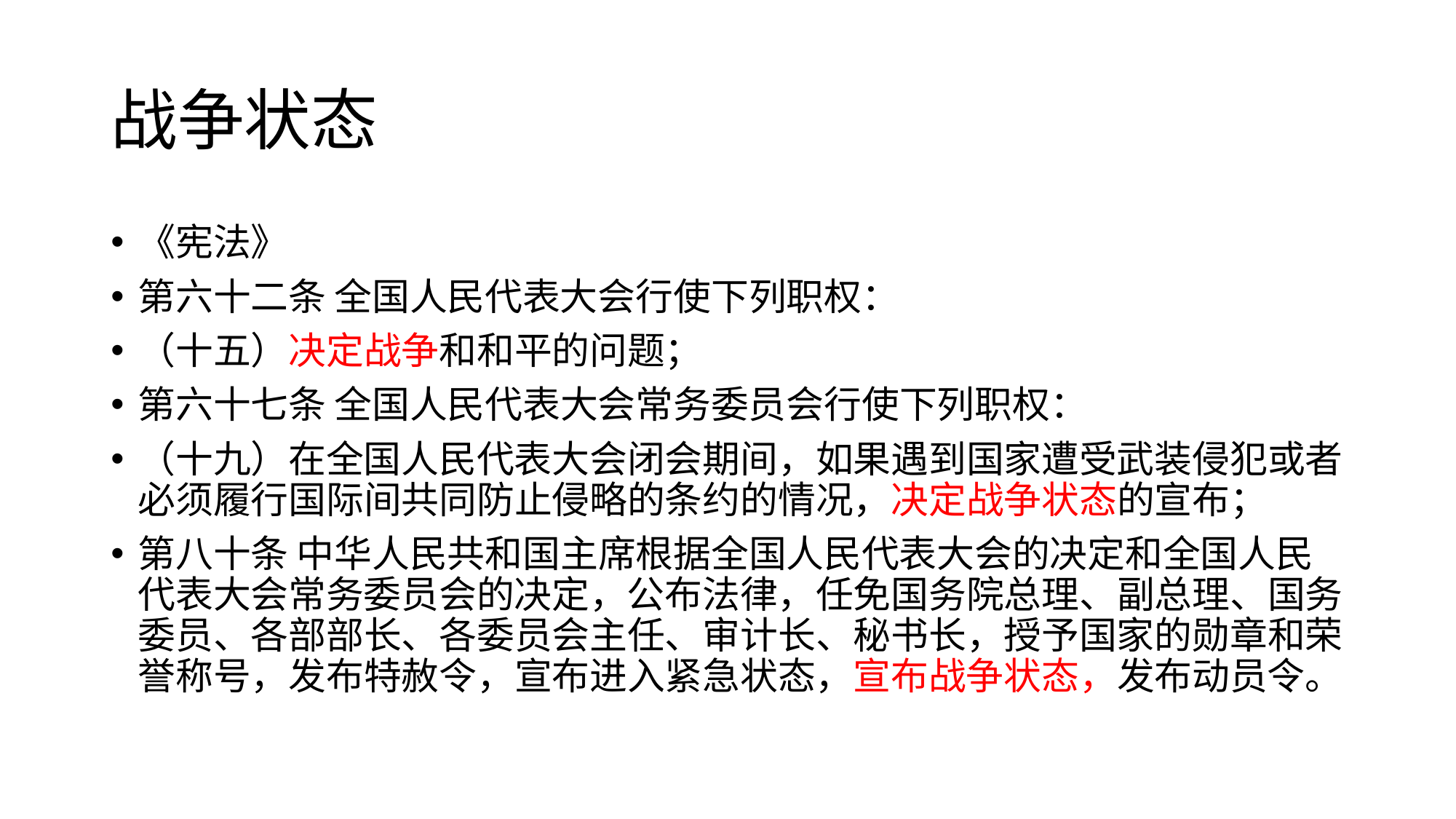

# 战争状态
《宪法》
第六十二条 全国人民代表大会行使下列职权：
（十五）决定战争和和平的问题；
第六十七条 全国人民代表大会常务委员会行使下列职权：
（十九）在全国人民代表大会闭会期间，如果遇到国家遭受武装侵犯或者必须履行国际间共同防止侵略的条约的情况，决定战争状态的宣布；
第八十条 中华人民共和国主席根据全国人民代表大会的决定和全国人民代表大会常务委员会的决定，公布法律，任免国务院总理、副总理、国务委员、各部部长、各委员会主任、审计长、秘书长，授予国家的勋章和荣誉称号，发布特赦令，宣布进入紧急状态，宣布战争状态，发布动员令。